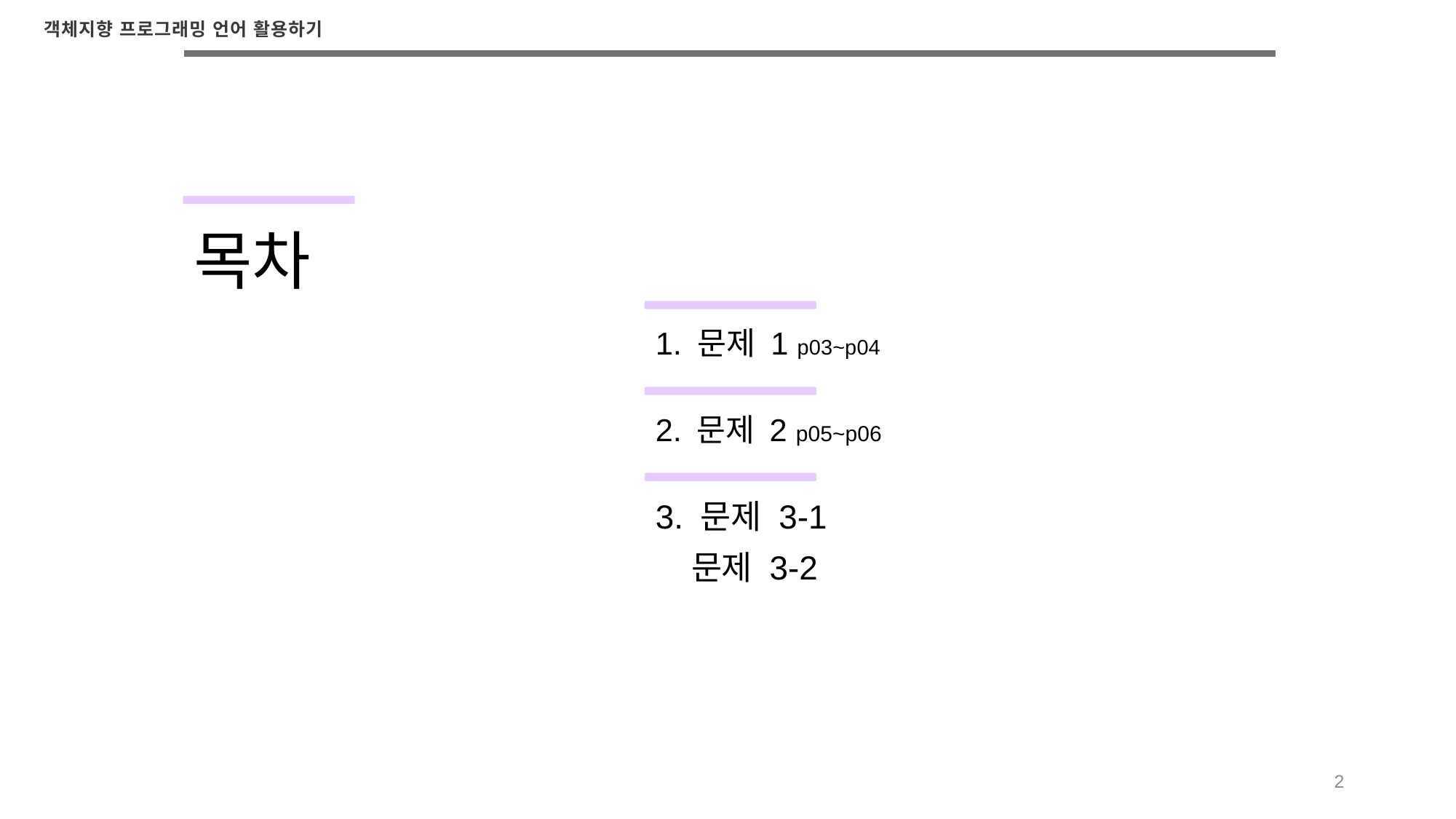

객체지향 프로그래밍 언어 활용하기

# 목차

1. 문제 1 p03~p04

2. 문제 2 p05~p06

3. 문제 3-1
   문제 3-2
2